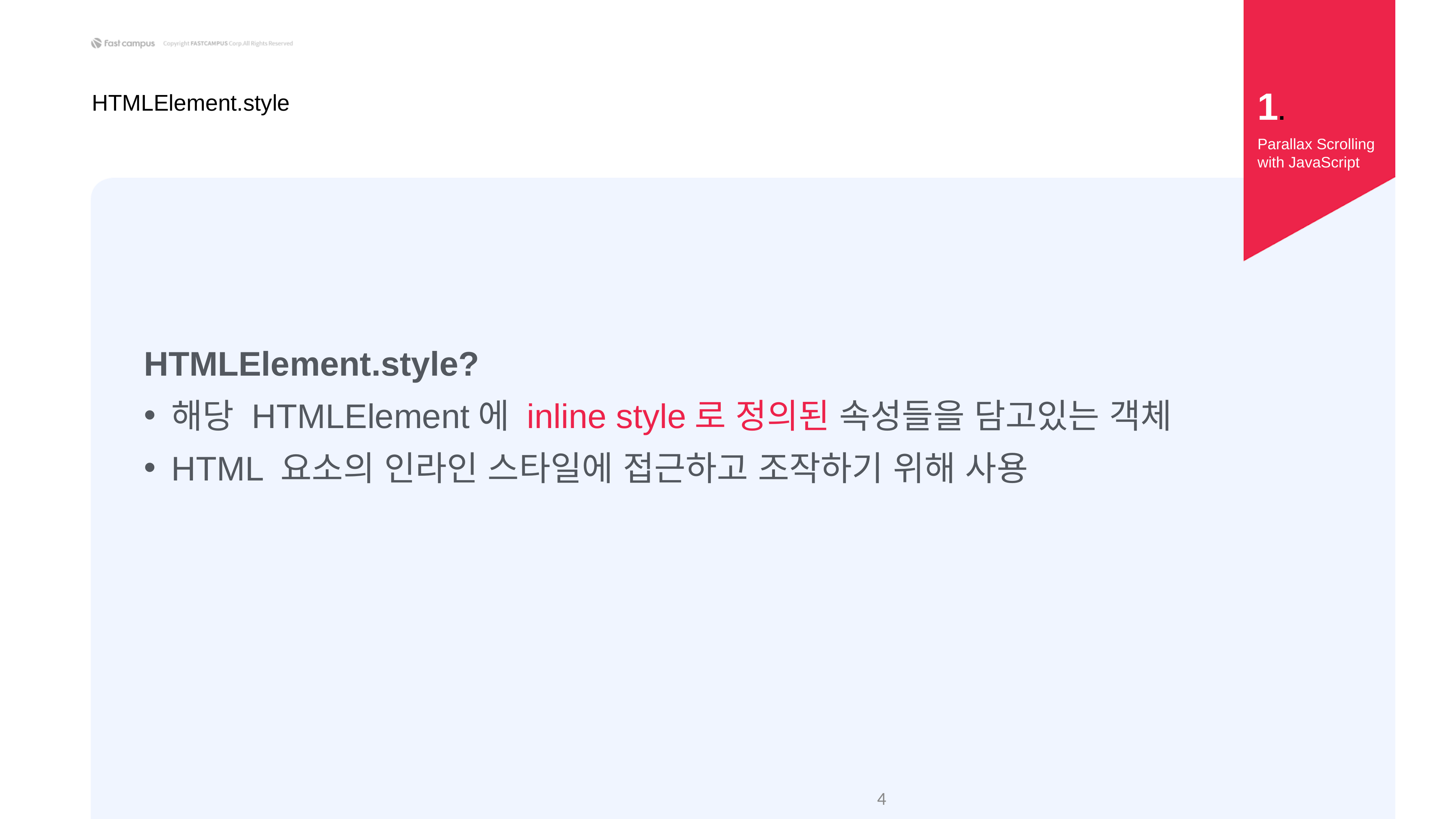

1.
HTMLElement.style
Parallax Scrolling with JavaScript

HTMLElement.style?
해당 HTMLElement에 inline style로 정의된 속성들을 담고있는 객체
HTML 요소의 인라인 스타일에 접근하고 조작하기 위해 사용
4